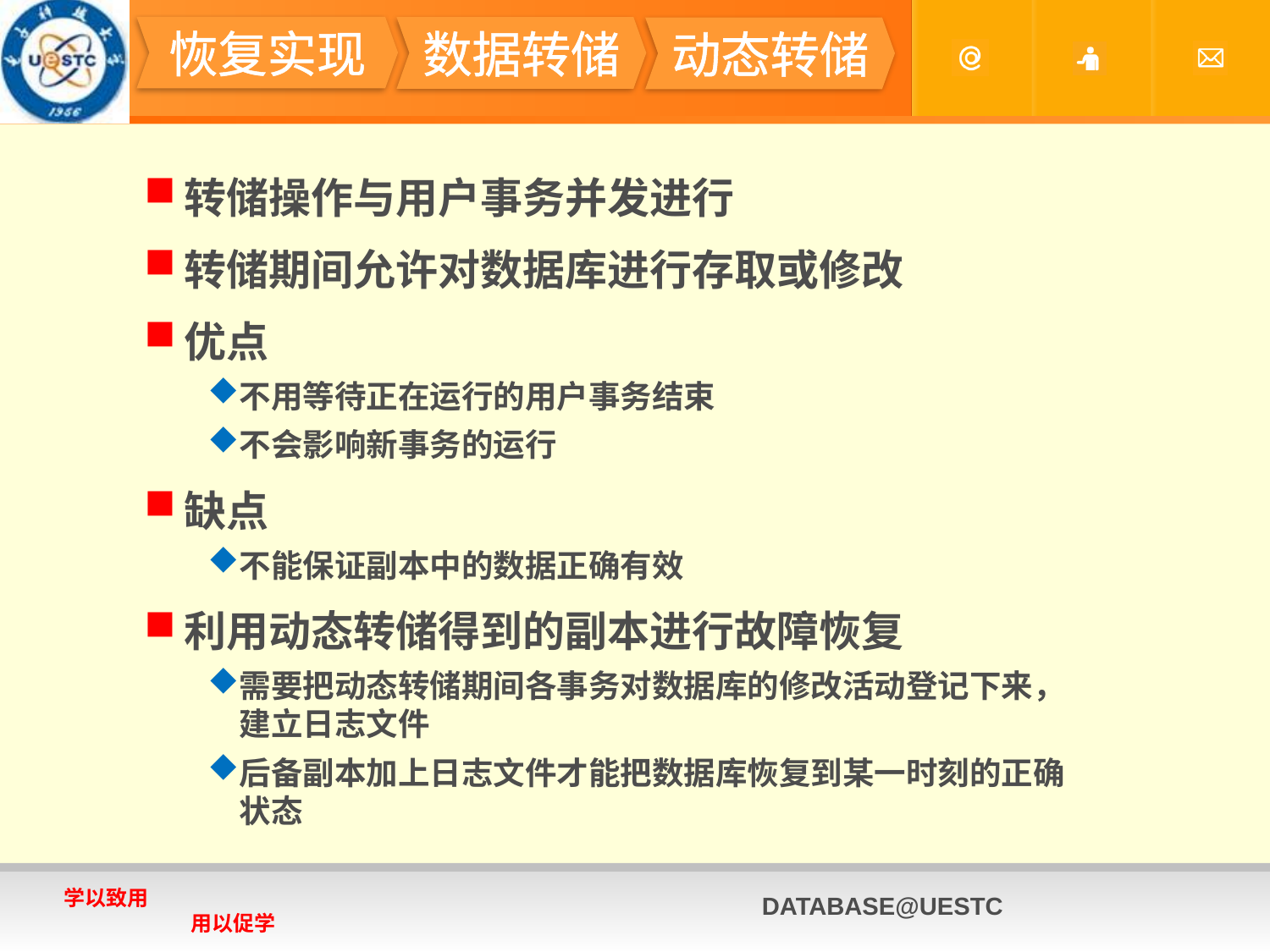

#
恢复实现
数据转储
动态转储
转储操作与用户事务并发进行
转储期间允许对数据库进行存取或修改
优点
不用等待正在运行的用户事务结束
不会影响新事务的运行
缺点
不能保证副本中的数据正确有效
利用动态转储得到的副本进行故障恢复
需要把动态转储期间各事务对数据库的修改活动登记下来，建立日志文件
后备副本加上日志文件才能把数据库恢复到某一时刻的正确状态